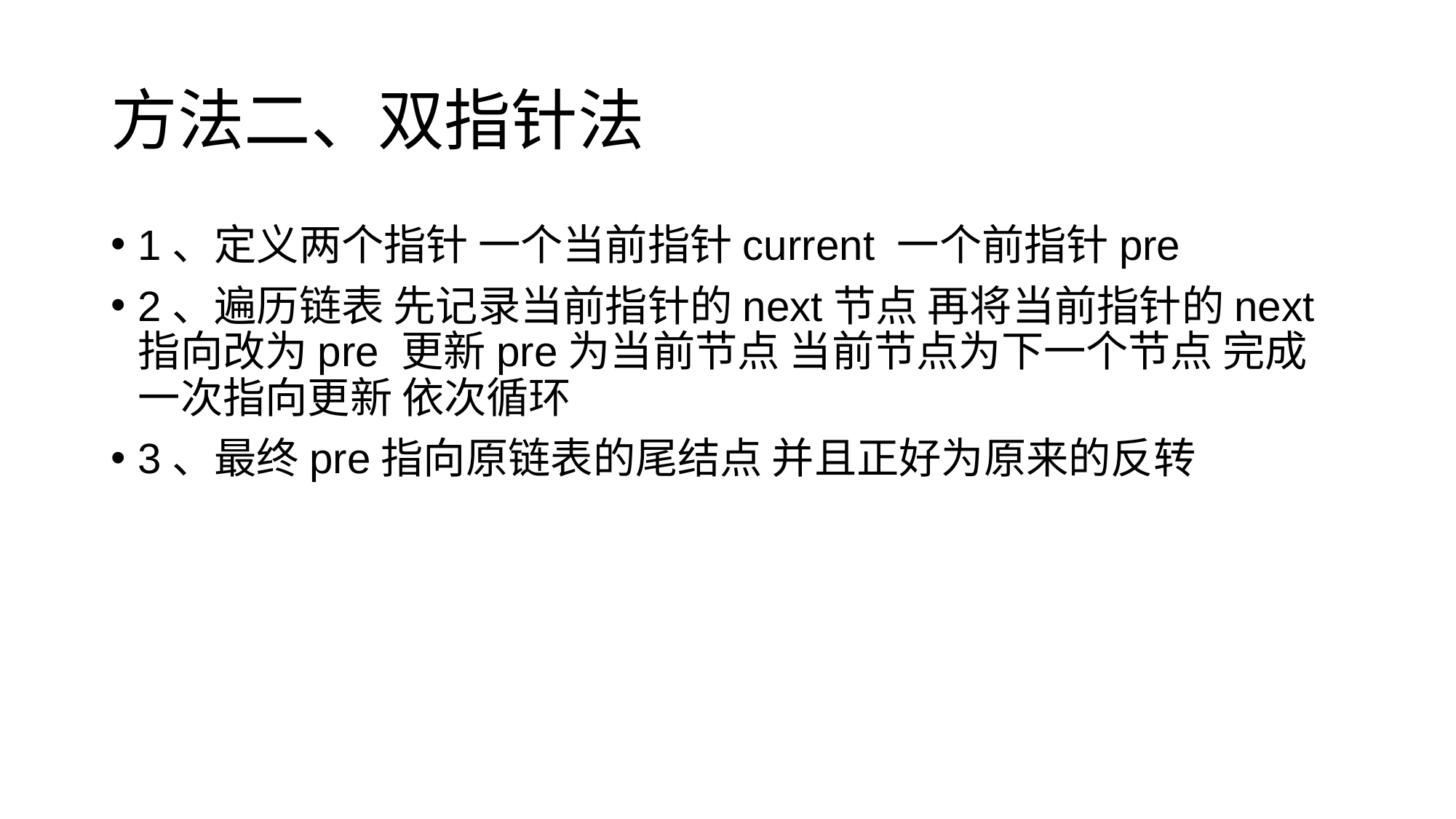

# 方法二、双指针法
1、定义两个指针 一个当前指针current 一个前指针pre
2、遍历链表 先记录当前指针的next节点 再将当前指针的next指向改为pre 更新pre为当前节点 当前节点为下一个节点 完成一次指向更新 依次循环
3、最终pre指向原链表的尾结点 并且正好为原来的反转